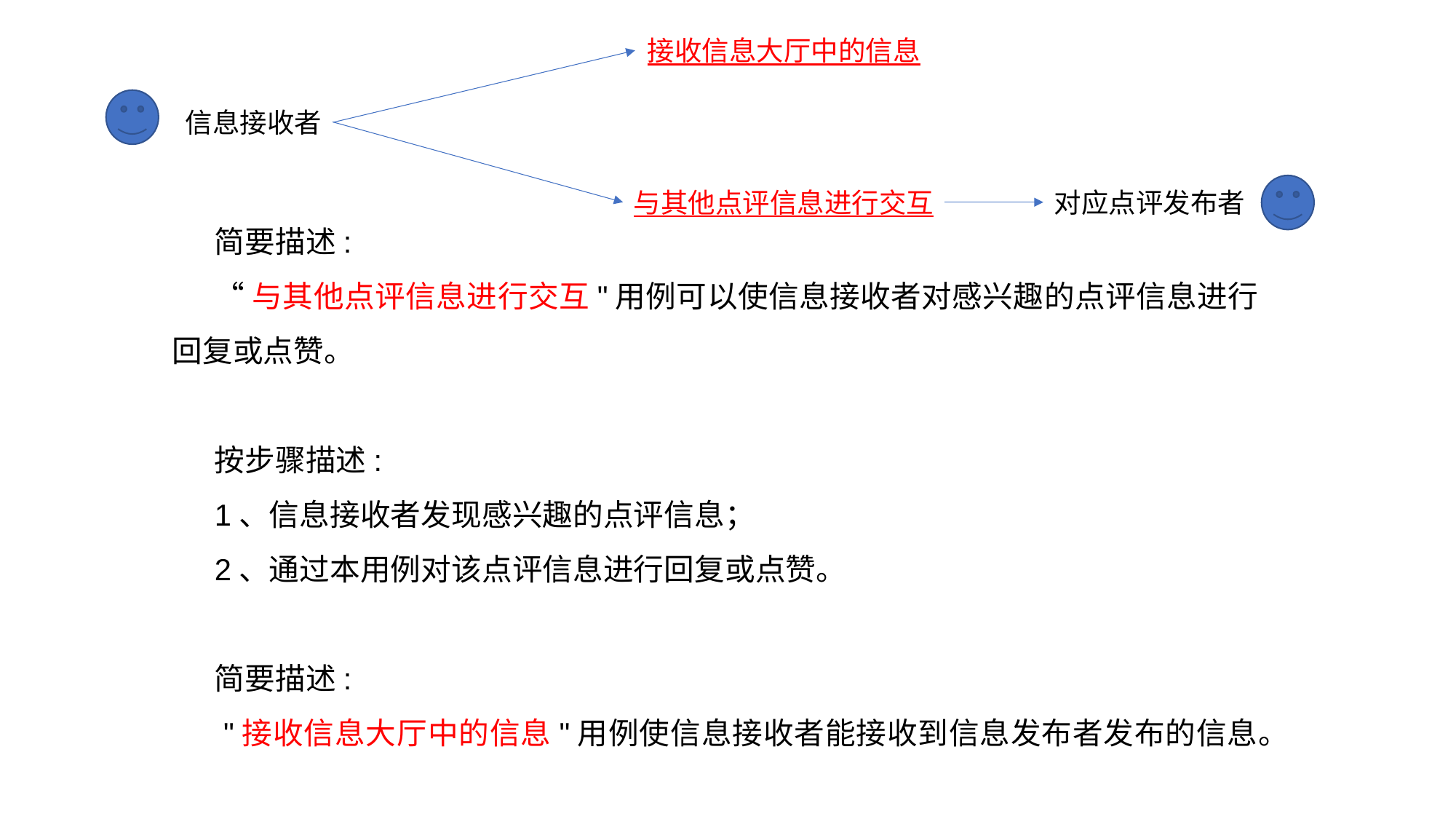

接收信息大厅中的信息
信息接收者
与其他点评信息进行交互
对应点评发布者

简要描述:
“与其他点评信息进行交互"用例可以使信息接收者对感兴趣的点评信息进行回复或点赞。

按步骤描述:
1、信息接收者发现感兴趣的点评信息；
2、通过本用例对该点评信息进行回复或点赞。

简要描述:
 "接收信息大厅中的信息"用例使信息接收者能接收到信息发布者发布的信息。